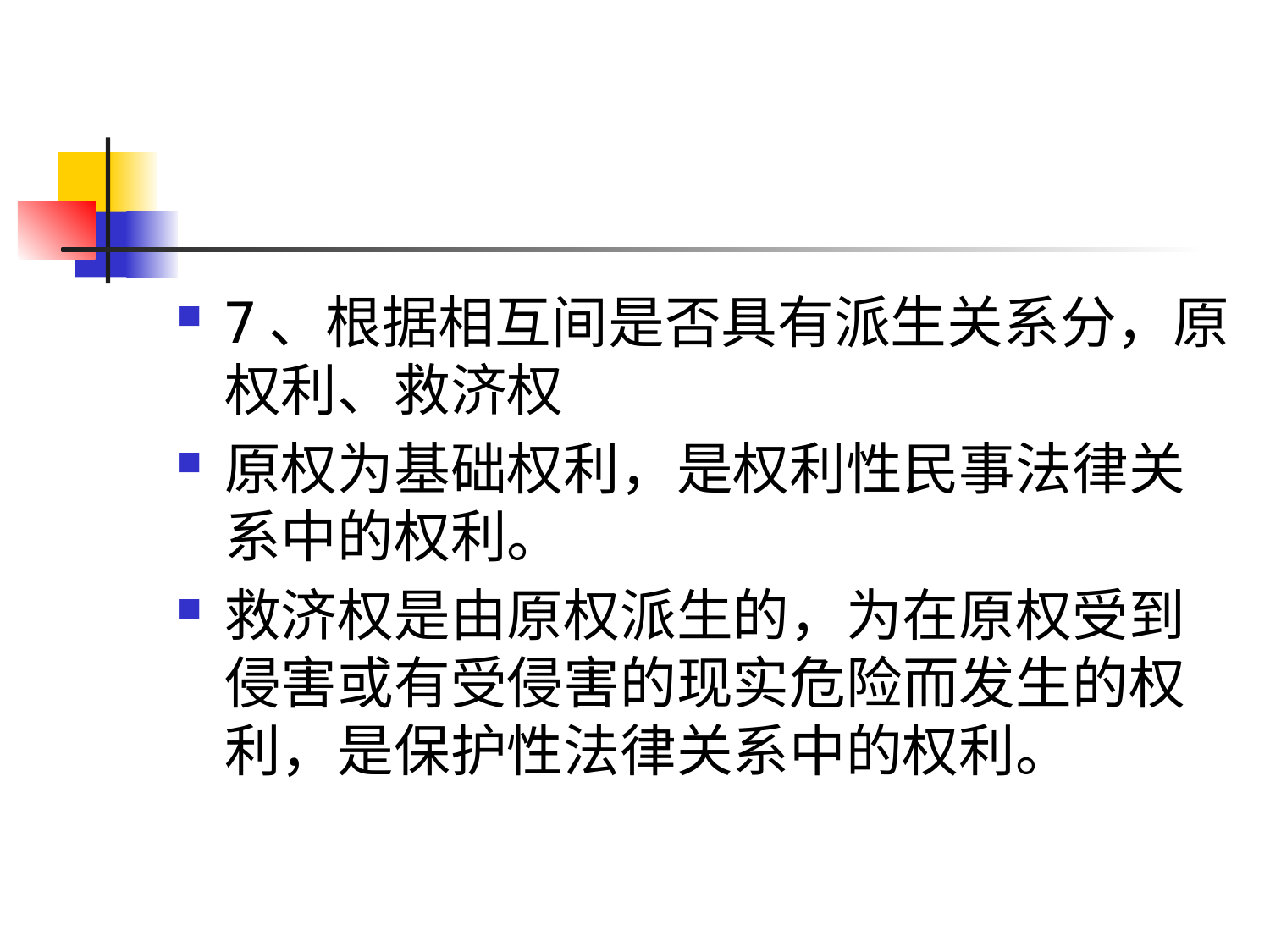

#
7、根据相互间是否具有派生关系分，原权利、救济权
原权为基础权利，是权利性民事法律关系中的权利。
救济权是由原权派生的，为在原权受到侵害或有受侵害的现实危险而发生的权利，是保护性法律关系中的权利。